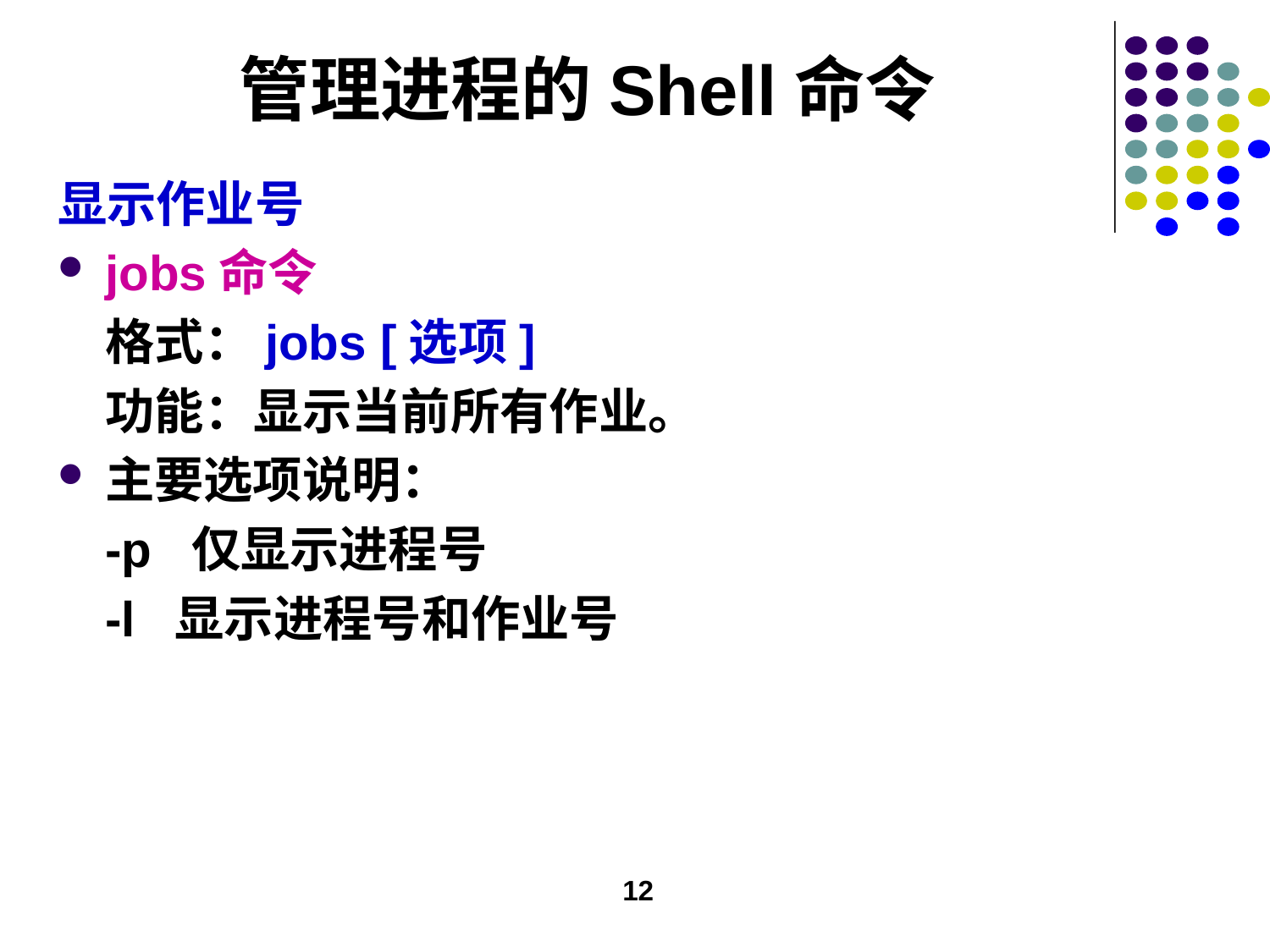

# 管理进程的Shell命令
显示作业号
jobs命令
格式：jobs [选项]
功能：显示当前所有作业。
主要选项说明：
-p  仅显示进程号
-l  显示进程号和作业号

12